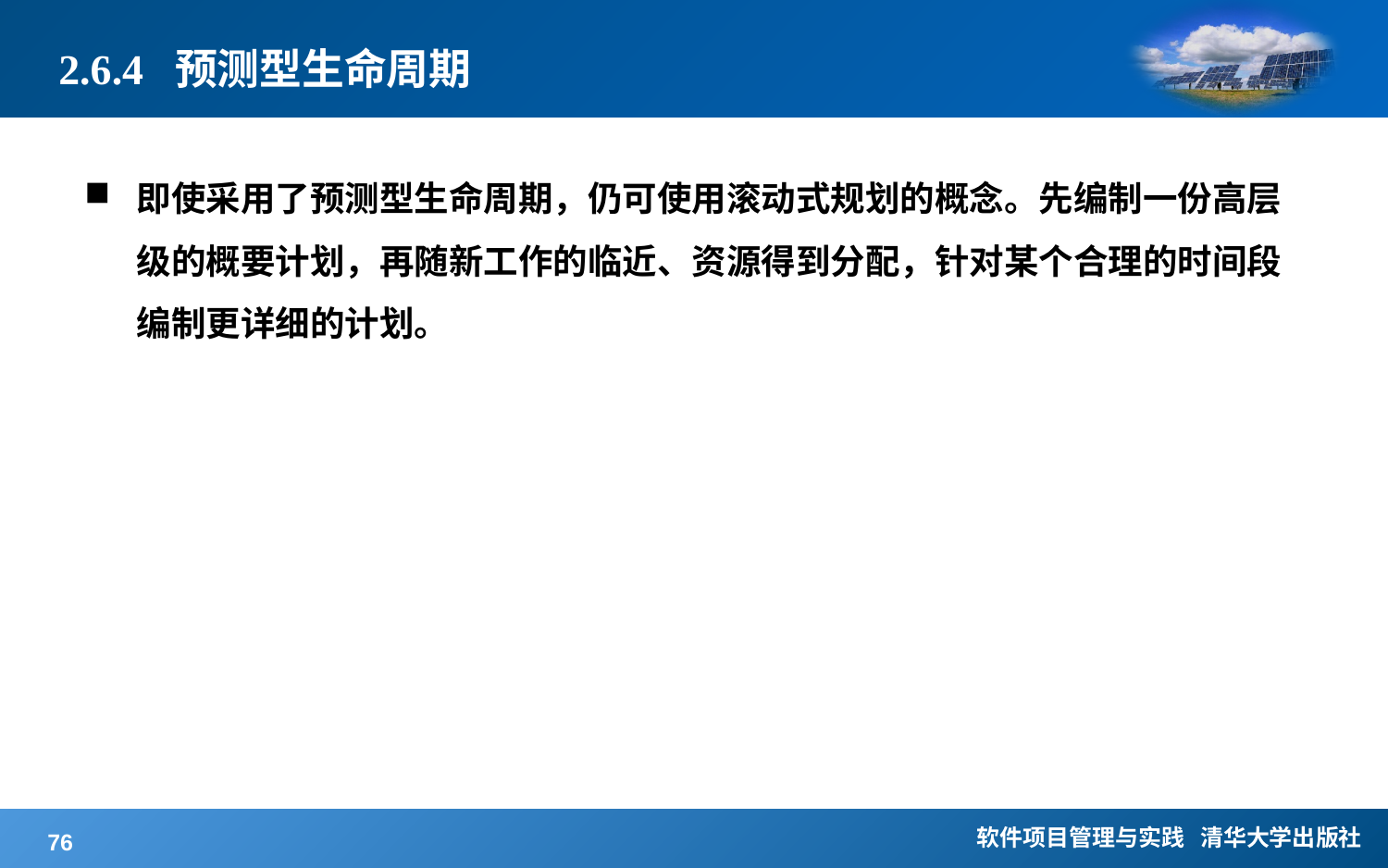

# 2.6.4  预测型生命周期
即使采用了预测型生命周期，仍可使用滚动式规划的概念。先编制一份高层级的概要计划，再随新工作的临近、资源得到分配，针对某个合理的时间段编制更详细的计划。